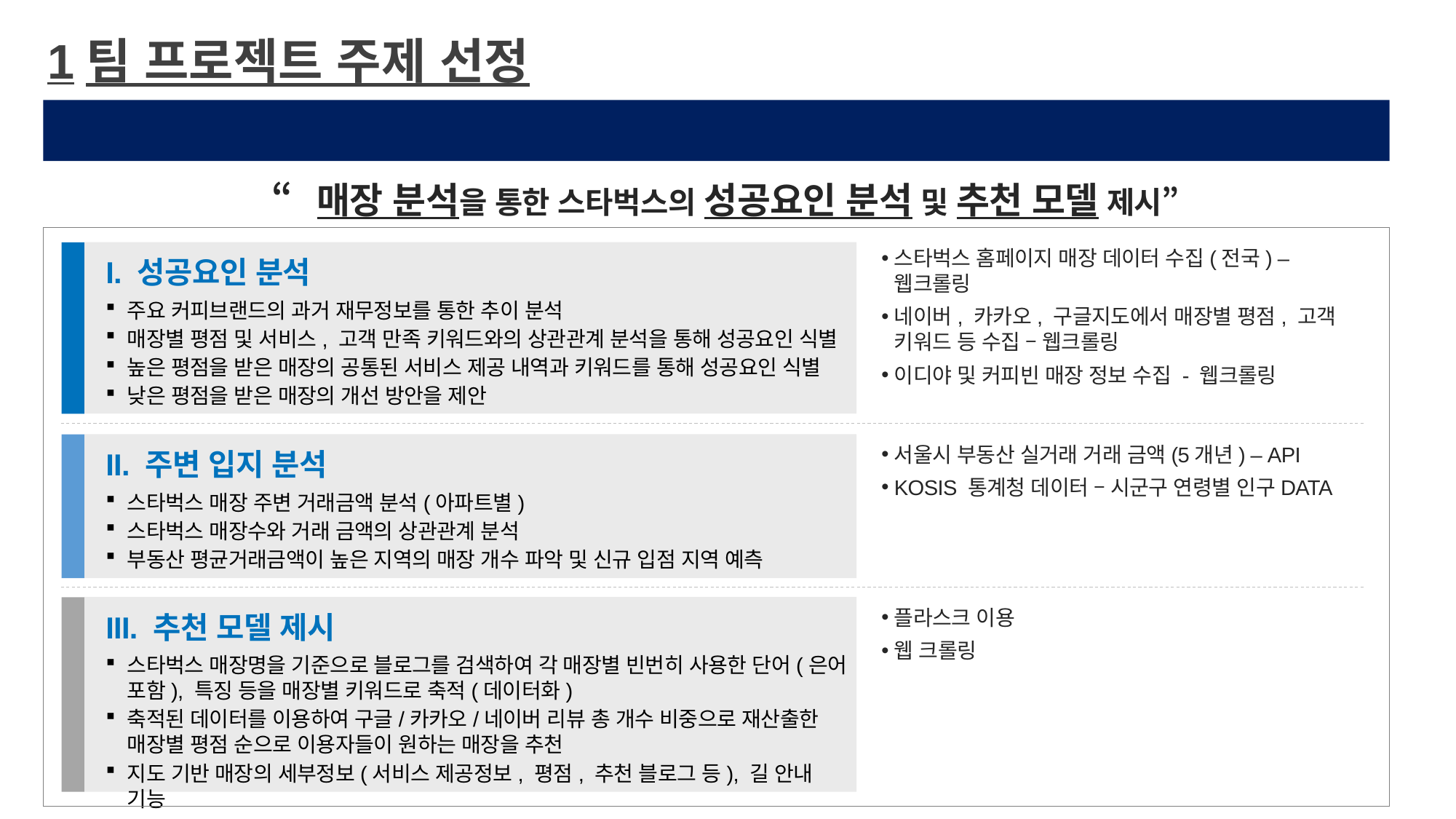

1팀 프로젝트 주제 선정

프로젝트 주제

“매장 분석을 통한 스타벅스의 성공요인 분석 및 추천 모델 제시”

I. 성공요인 분석
주요 커피브랜드의 과거 재무정보를 통한 추이 분석
매장별 평점 및 서비스, 고객 만족 키워드와의 상관관계 분석을 통해 성공요인 식별
높은 평점을 받은 매장의 공통된 서비스 제공 내역과 키워드를 통해 성공요인 식별
낮은 평점을 받은 매장의 개선 방안을 제안

스타벅스 홈페이지 매장 데이터 수집(전국) – 웹크롤링
네이버, 카카오, 구글지도에서 매장별 평점, 고객 키워드 등 수집 – 웹크롤링
이디야 및 커피빈 매장 정보 수집 - 웹크롤링

II. 주변 입지 분석
스타벅스 매장 주변 거래금액 분석(아파트별)
스타벅스 매장수와 거래 금액의 상관관계 분석
부동산 평균거래금액이 높은 지역의 매장 개수 파악 및 신규 입점 지역 예측

서울시 부동산 실거래 거래 금액(5개년) – API
KOSIS 통계청 데이터 – 시군구 연령별 인구DATA

III. 추천 모델 제시
스타벅스 매장명을 기준으로 블로그를 검색하여 각 매장별 빈번히 사용한 단어(은어 포함), 특징 등을 매장별 키워드로 축적(데이터화)
축적된 데이터를 이용하여 구글/카카오/네이버 리뷰 총 개수 비중으로 재산출한 매장별 평점 순으로 이용자들이 원하는 매장을 추천
지도 기반 매장의 세부정보(서비스 제공정보, 평점, 추천 블로그 등), 길 안내 기능

플라스크 이용
웹 크롤링